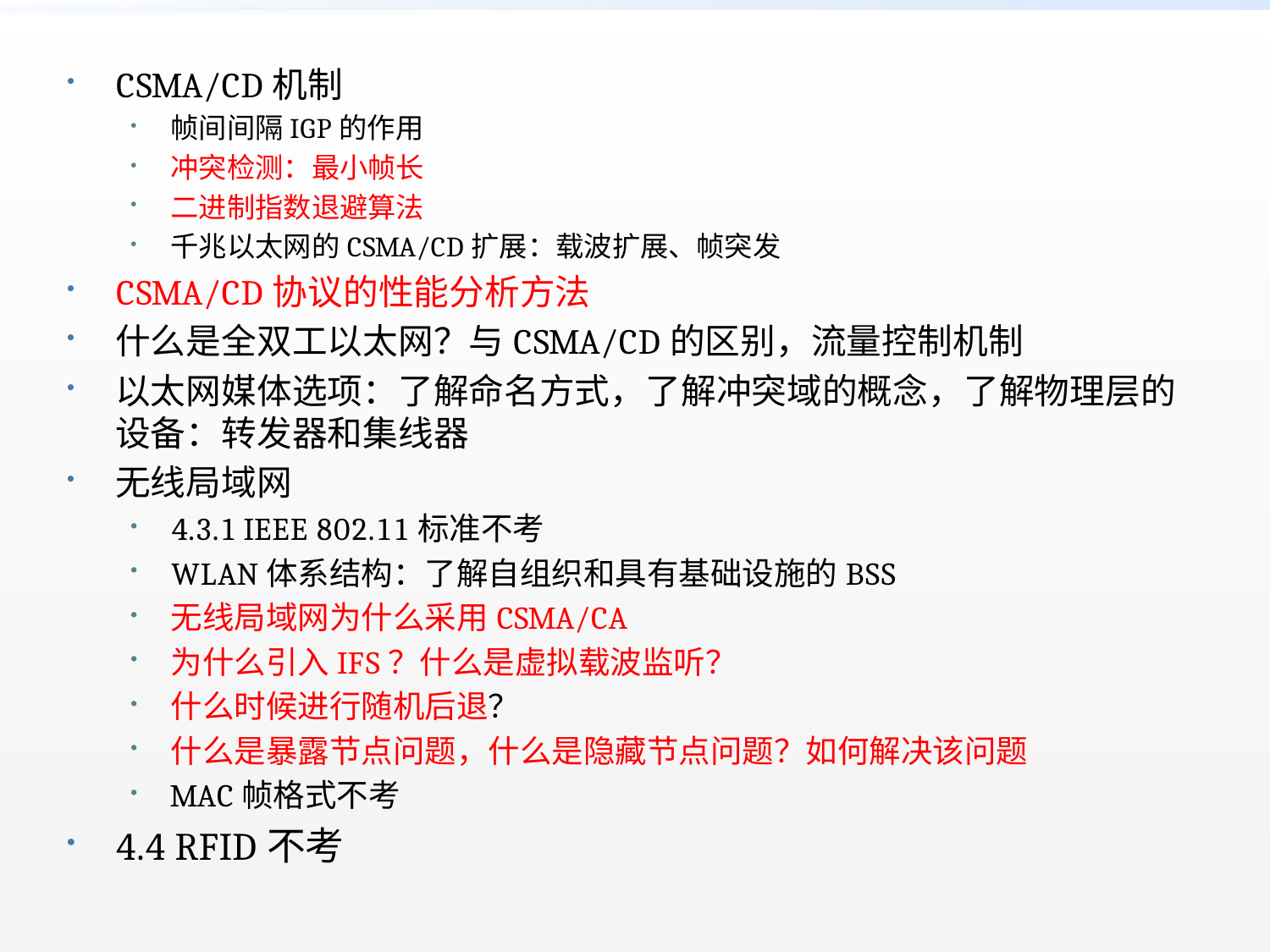

CSMA/CD机制
帧间间隔IGP的作用
冲突检测：最小帧长
二进制指数退避算法
千兆以太网的CSMA/CD扩展：载波扩展、帧突发
CSMA/CD协议的性能分析方法
什么是全双工以太网？与CSMA/CD的区别，流量控制机制
以太网媒体选项：了解命名方式，了解冲突域的概念，了解物理层的设备：转发器和集线器
无线局域网
4.3.1 IEEE 802.11标准不考
WLAN体系结构：了解自组织和具有基础设施的BSS
无线局域网为什么采用CSMA/CA
为什么引入IFS？什么是虚拟载波监听？
什么时候进行随机后退？
什么是暴露节点问题，什么是隐藏节点问题？如何解决该问题
MAC帧格式不考
4.4 RFID不考